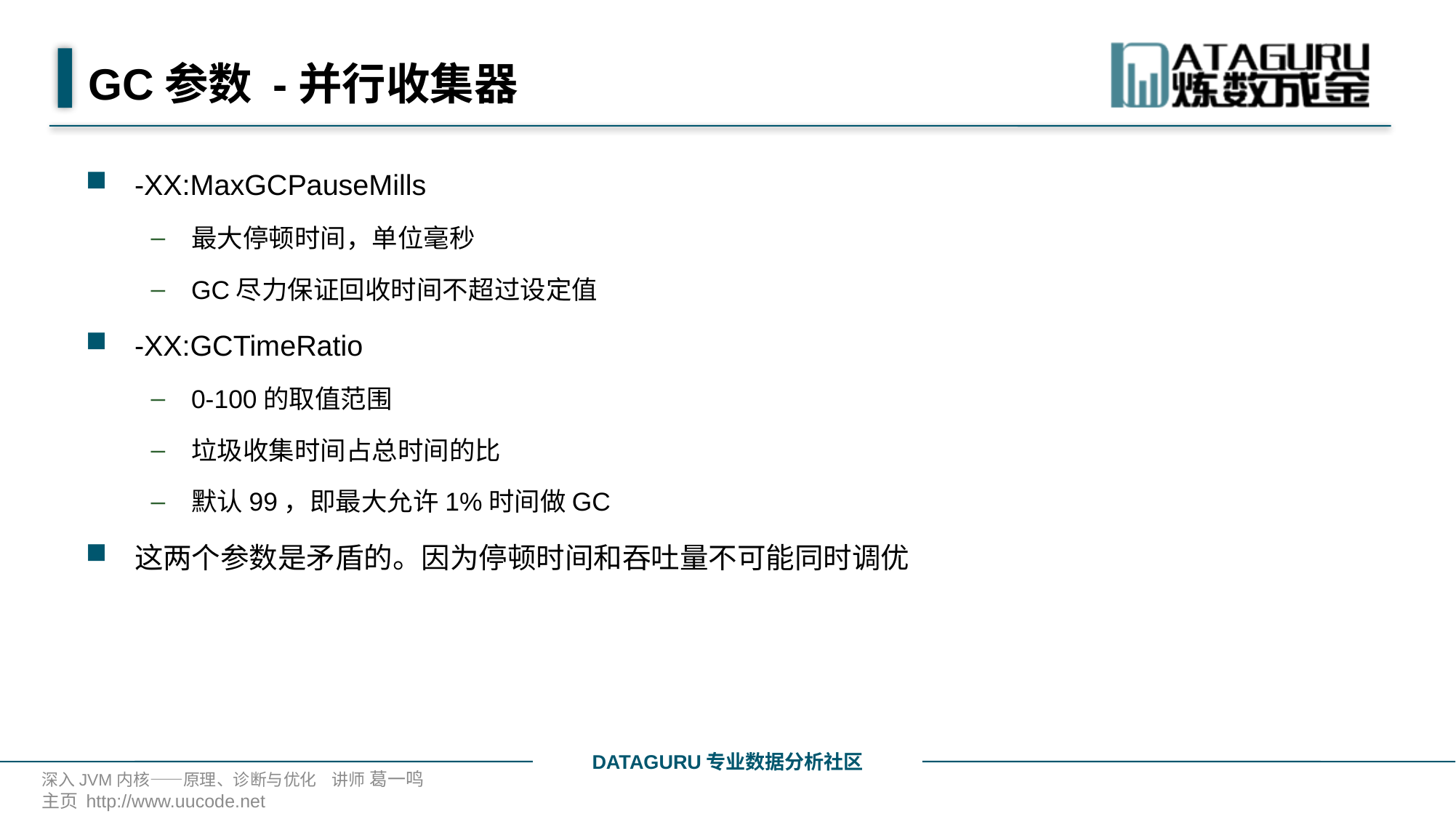

# GC参数 -并行收集器
-XX:MaxGCPauseMills
最大停顿时间，单位毫秒
GC尽力保证回收时间不超过设定值
-XX:GCTimeRatio
0-100的取值范围
垃圾收集时间占总时间的比
默认99，即最大允许1%时间做GC
这两个参数是矛盾的。因为停顿时间和吞吐量不可能同时调优